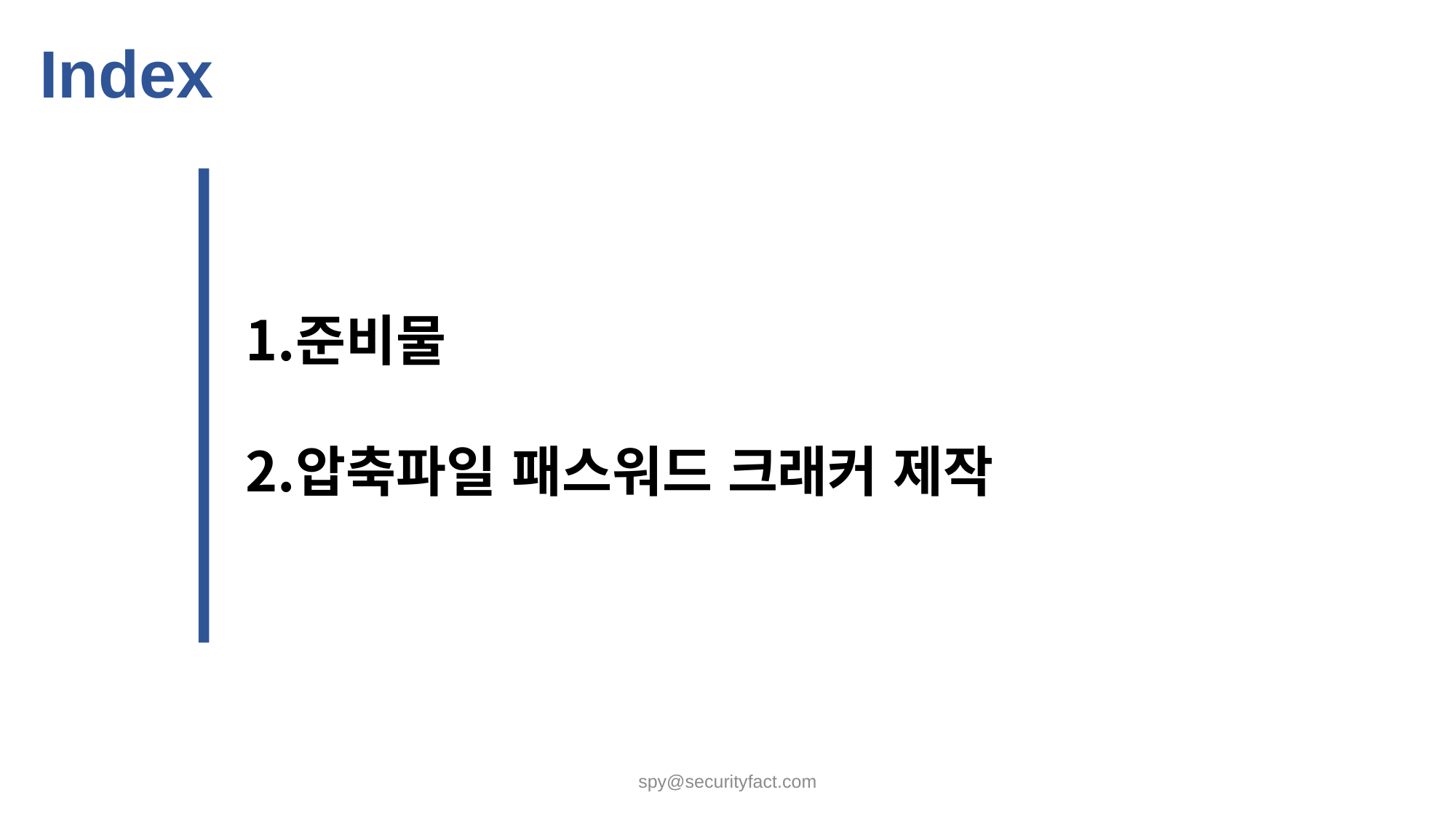

Index

준비물

압축파일 패스워드 크래커 제작
spy@securityfact.com